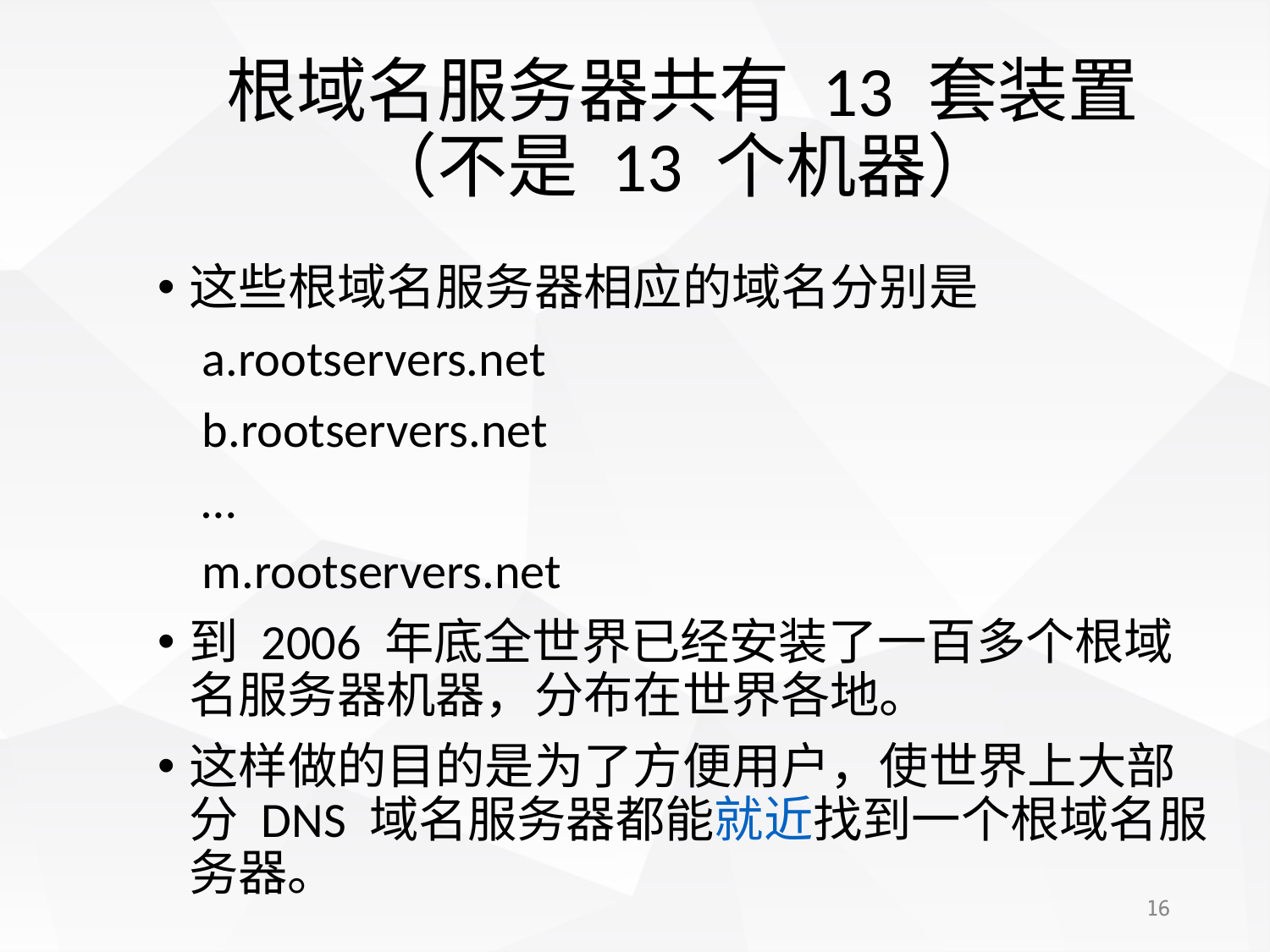

# 根域名服务器共有 13 套装置 （不是 13 个机器）
这些根域名服务器相应的域名分别是
    a.rootservers.net
    b.rootservers.net
    …
    m.rootservers.net
到 2006 年底全世界已经安装了一百多个根域名服务器机器，分布在世界各地。
这样做的目的是为了方便用户，使世界上大部分 DNS 域名服务器都能就近找到一个根域名服务器。

16